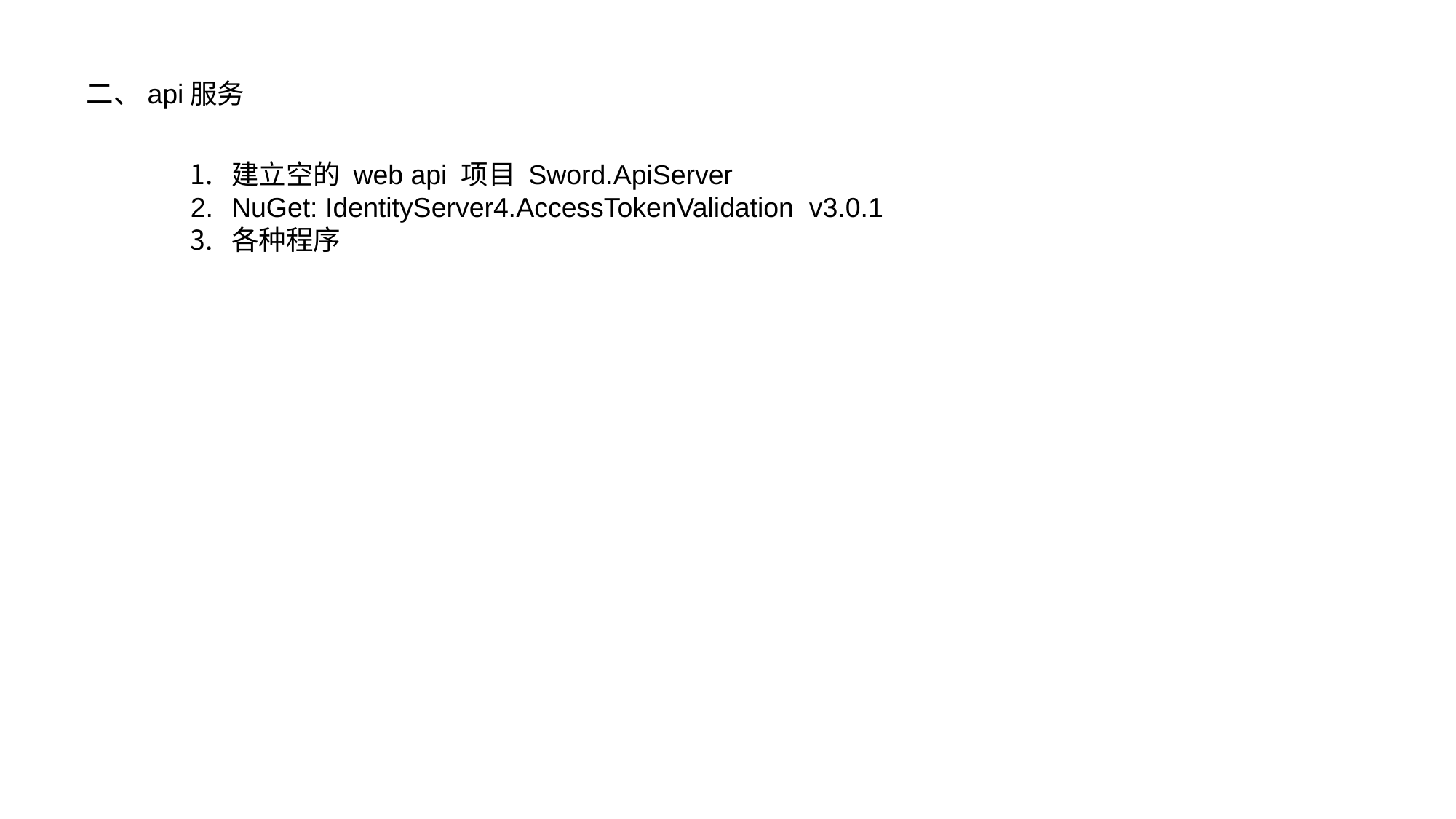

二、api服务
建立空的 web api 项目 Sword.ApiServer
NuGet: IdentityServer4.AccessTokenValidation  v3.0.1
各种程序